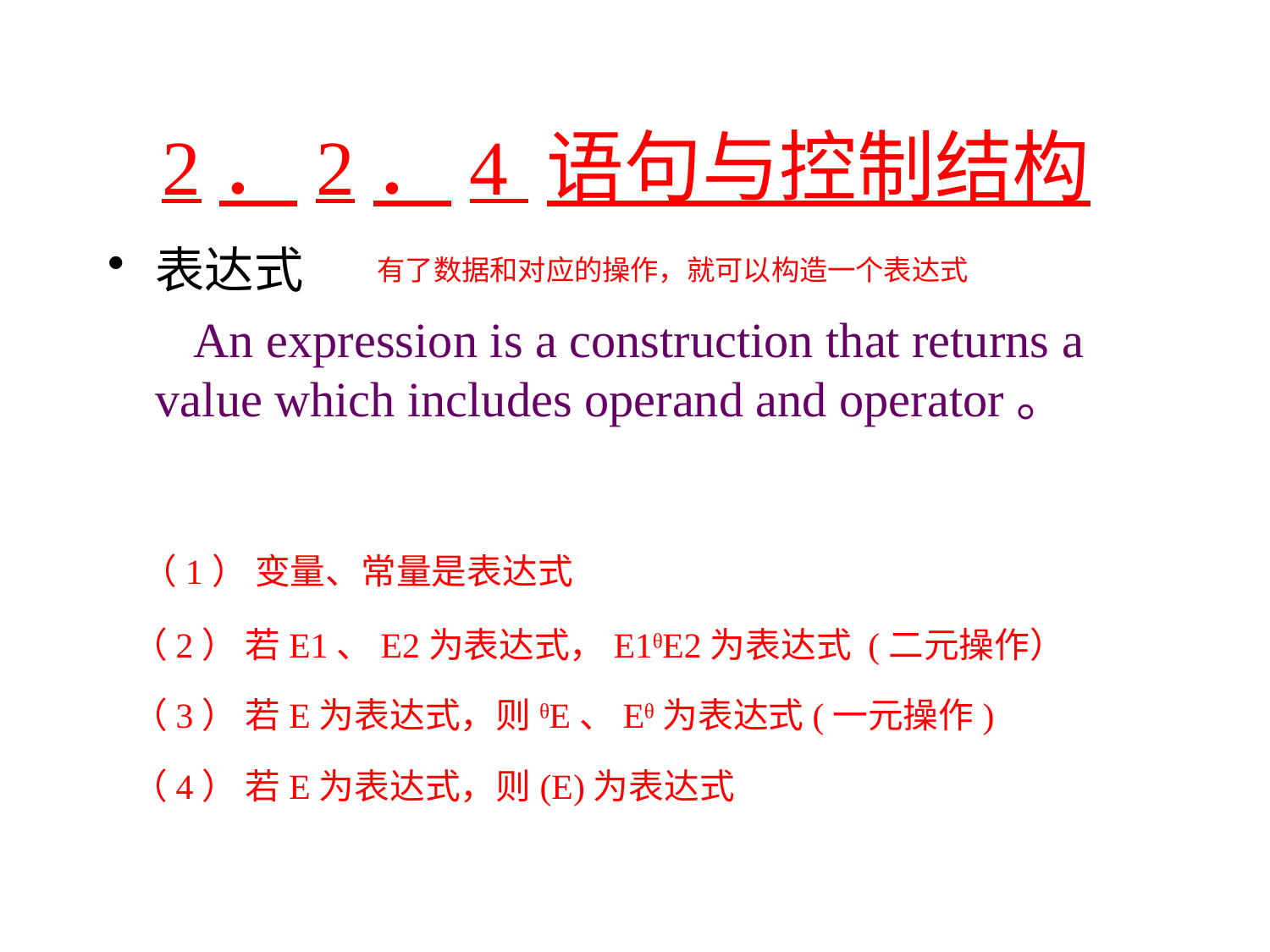

# 2．2．4 语句与控制结构
表达式
       An expression is a construction that returns a value which includes operand and operator。

  （1） 变量、常量是表达式
  （2） 若E1、E2为表达式，E1ᶿE2为表达式 (二元操作）
  （3） 若E为表达式，则ᶿE、Eᶿ为表达式(一元操作)
  （4） 若E为表达式，则(E)为表达式
有了数据和对应的操作，就可以构造一个表达式